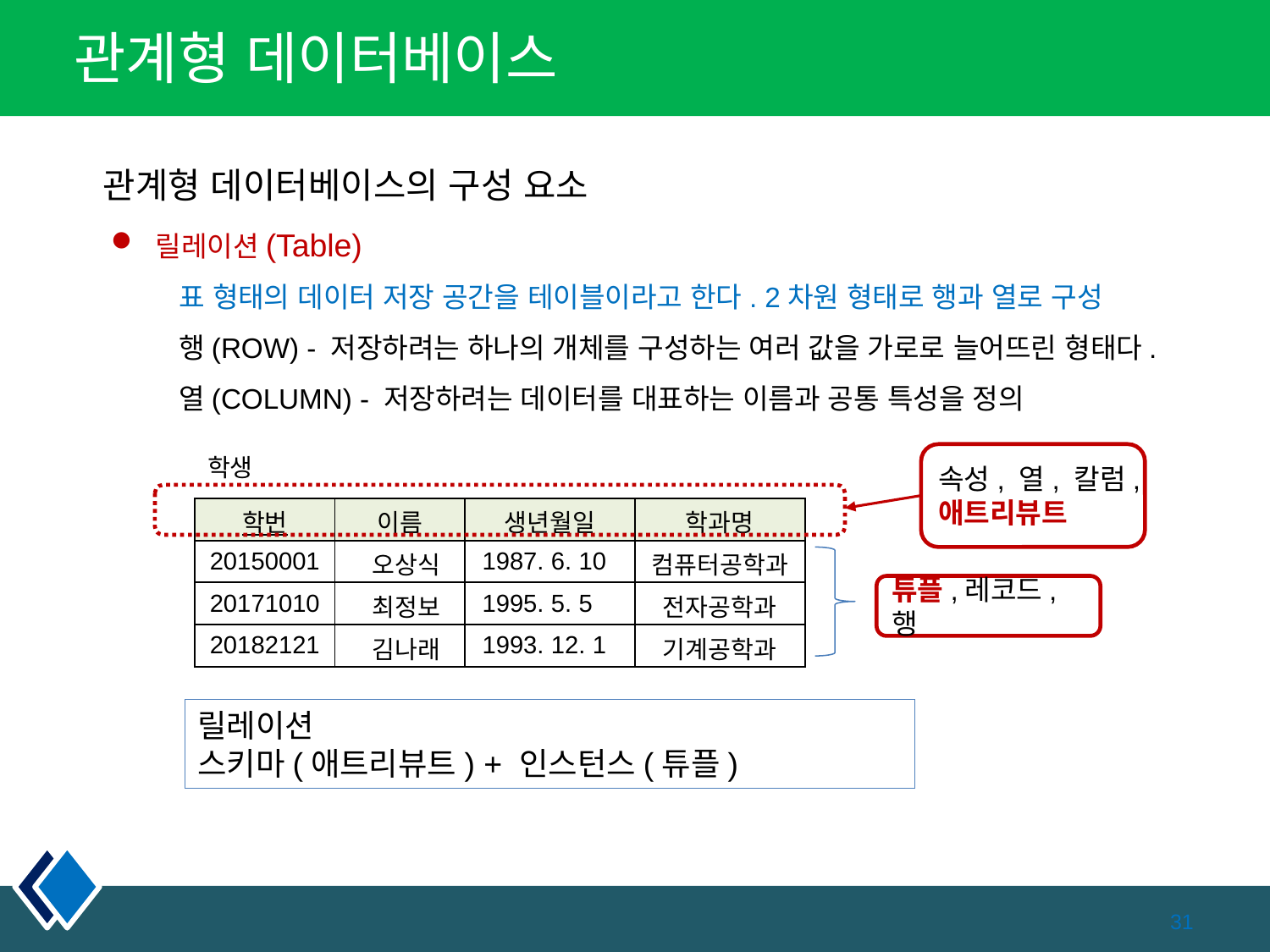

# 관계형 데이터베이스
  관계형 데이터베이스의 구성 요소
 릴레이션(Table)
    표 형태의 데이터 저장 공간을 테이블이라고 한다. 2차원 형태로 행과 열로 구성
    행(ROW) - 저장하려는 하나의 개체를 구성하는 여러 값을 가로로 늘어뜨린 형태다.
    열(COLUMN) - 저장하려는 데이터를 대표하는 이름과 공통 특성을 정의
속성, 열, 칼럼,
애트리뷰트
학생

| 학번 | 이름 | 생년월일 | 학과명 |
| --- | --- | --- | --- |
| 20150001 | 오상식 | 1987. 6. 10 | 컴퓨터공학과 |
| 20171010 | 최정보 | 1995. 5. 5 | 전자공학과 |
| 20182121 | 김나래 | 1993. 12. 1 | 기계공학과 |

튜플,레코드,행
릴레이션
스키마(애트리뷰트) + 인스턴스(튜플)
31